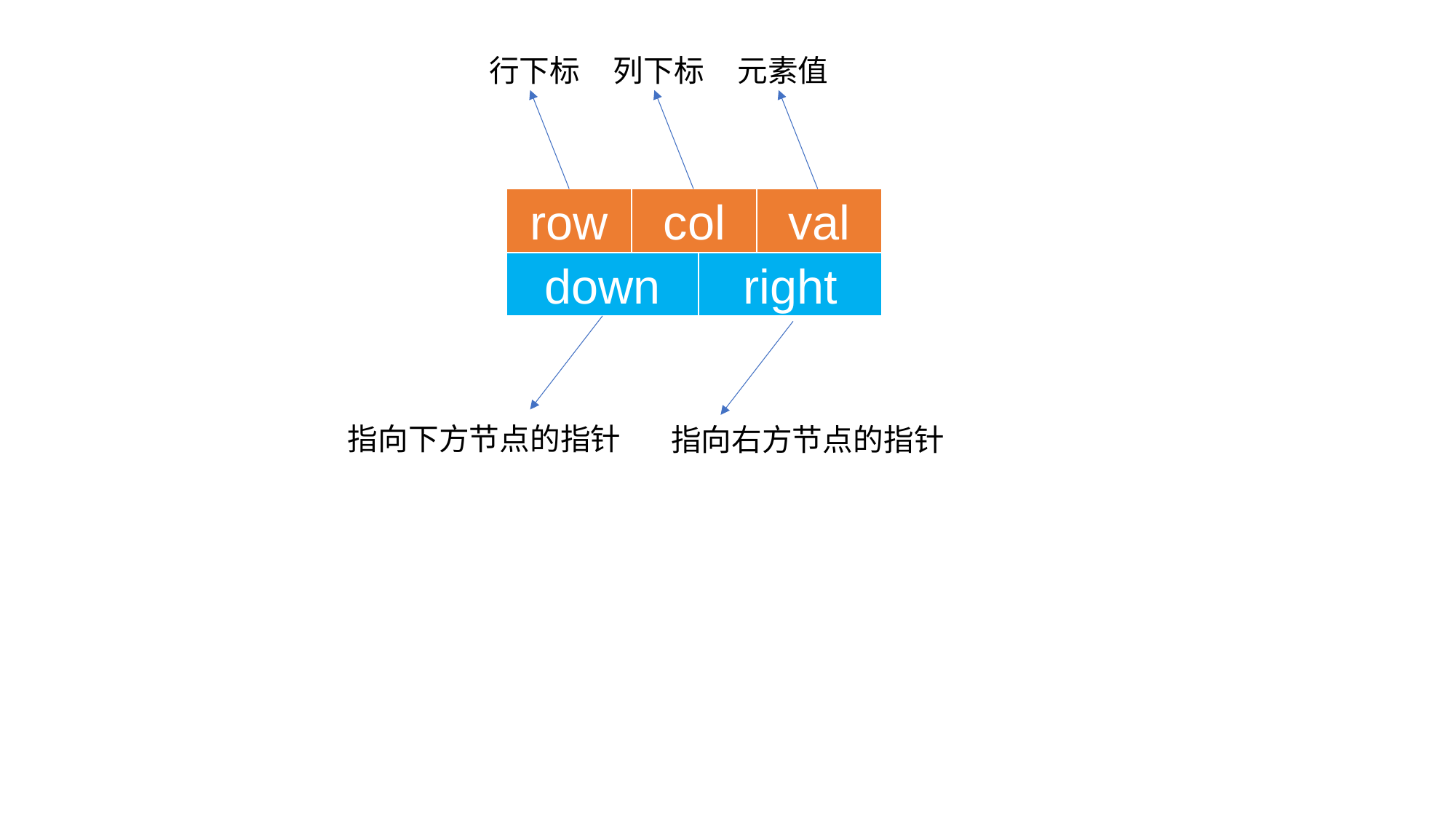

行下标
列下标
元素值
row
col
val
down
right
指向下方节点的指针
指向右方节点的指针